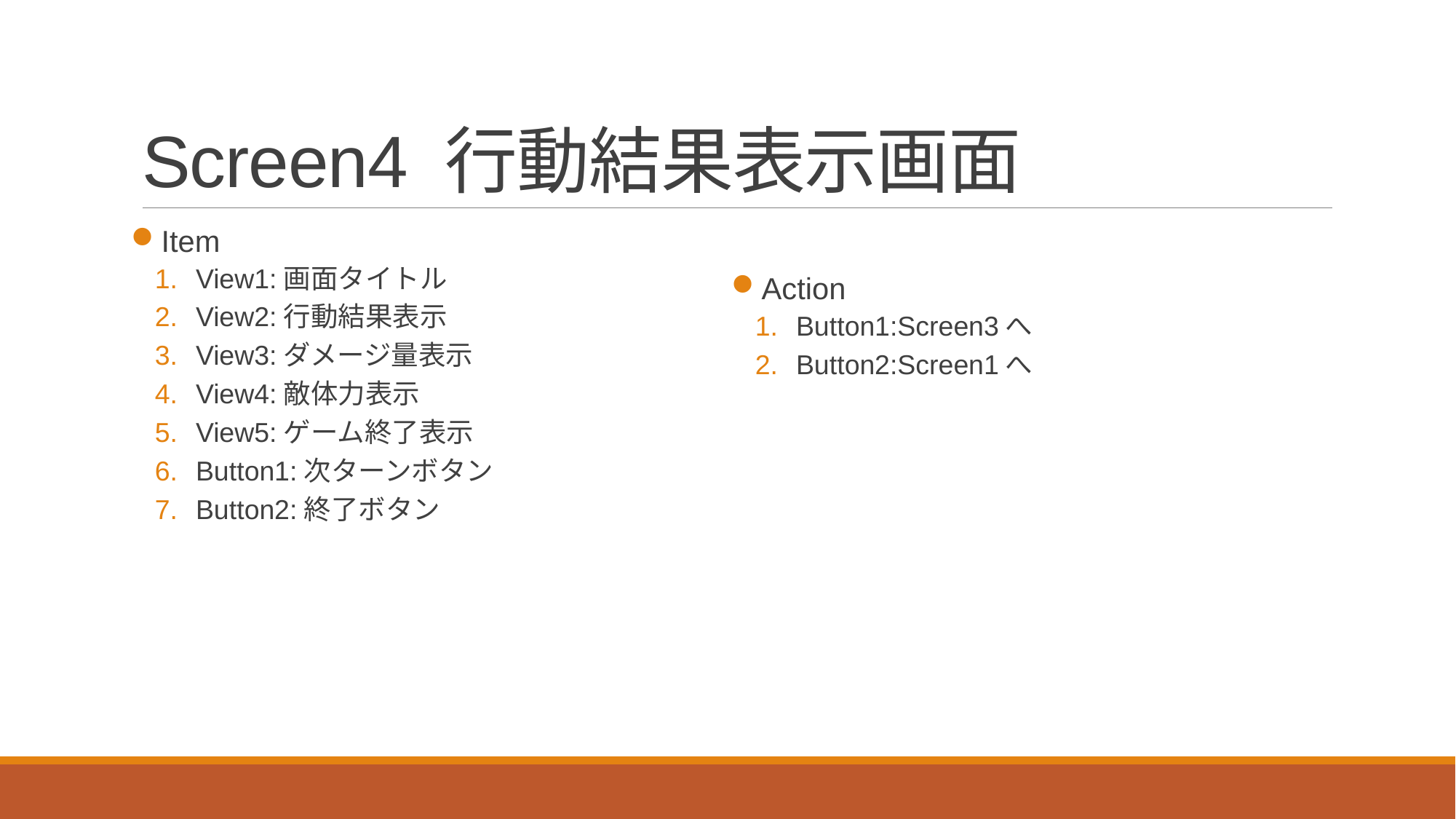

# Screen4 行動結果表示画面
Item
View1:画面タイトル
View2:行動結果表示
View3:ダメージ量表示
View4:敵体力表示
View5:ゲーム終了表示
Button1:次ターンボタン
Button2:終了ボタン

Action
Button1:Screen3へ
Button2:Screen1へ